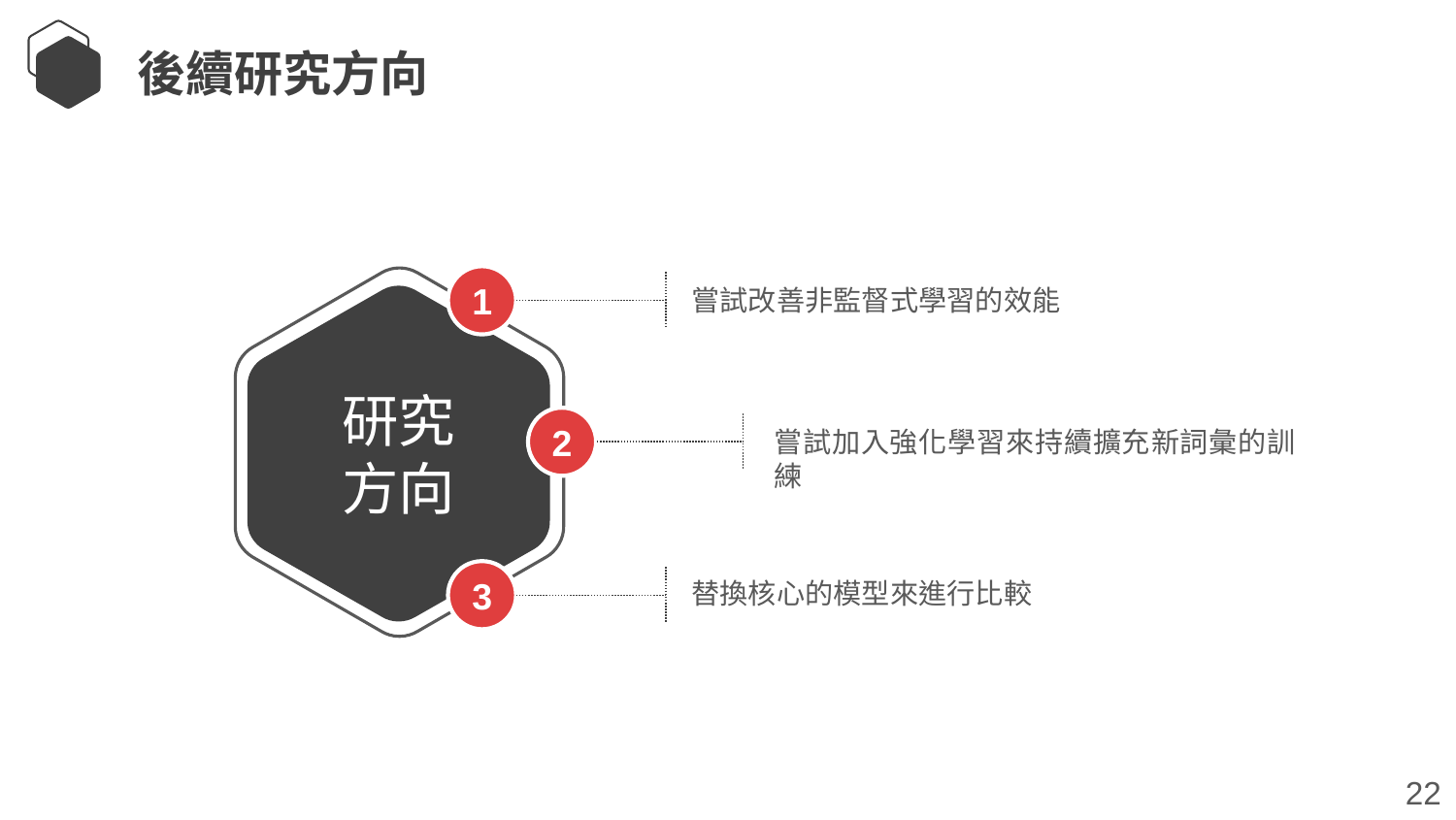

後續研究方向
1
嘗試改善非監督式學習的效能

研究
方向
2
嘗試加入強化學習來持續擴充新詞彙的訓練
3
替換核心的模型來進行比較
22